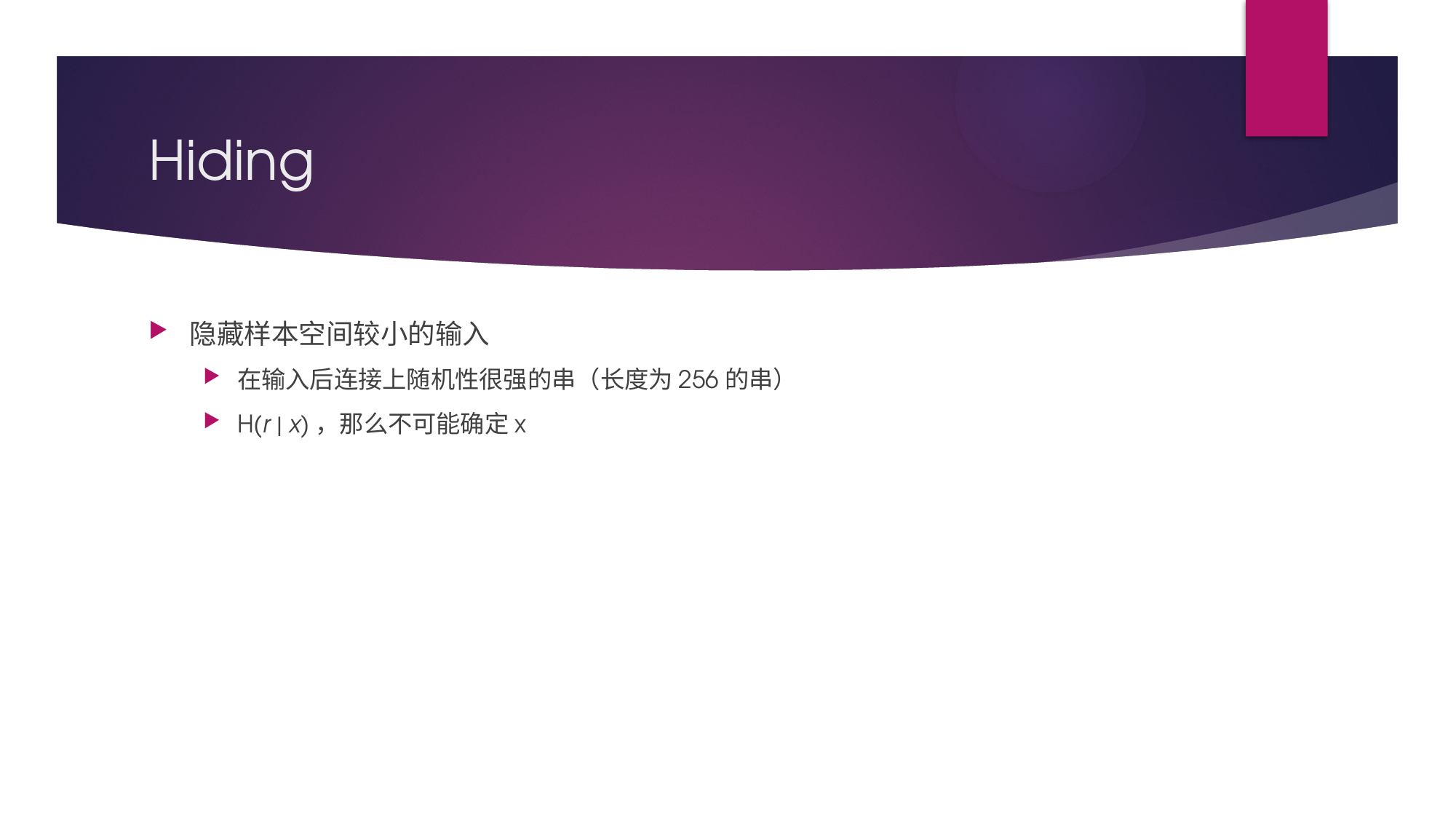

# Hiding
隐藏样本空间较小的输入
在输入后连接上随机性很强的串（长度为256的串）
H(r | x)，那么不可能确定x